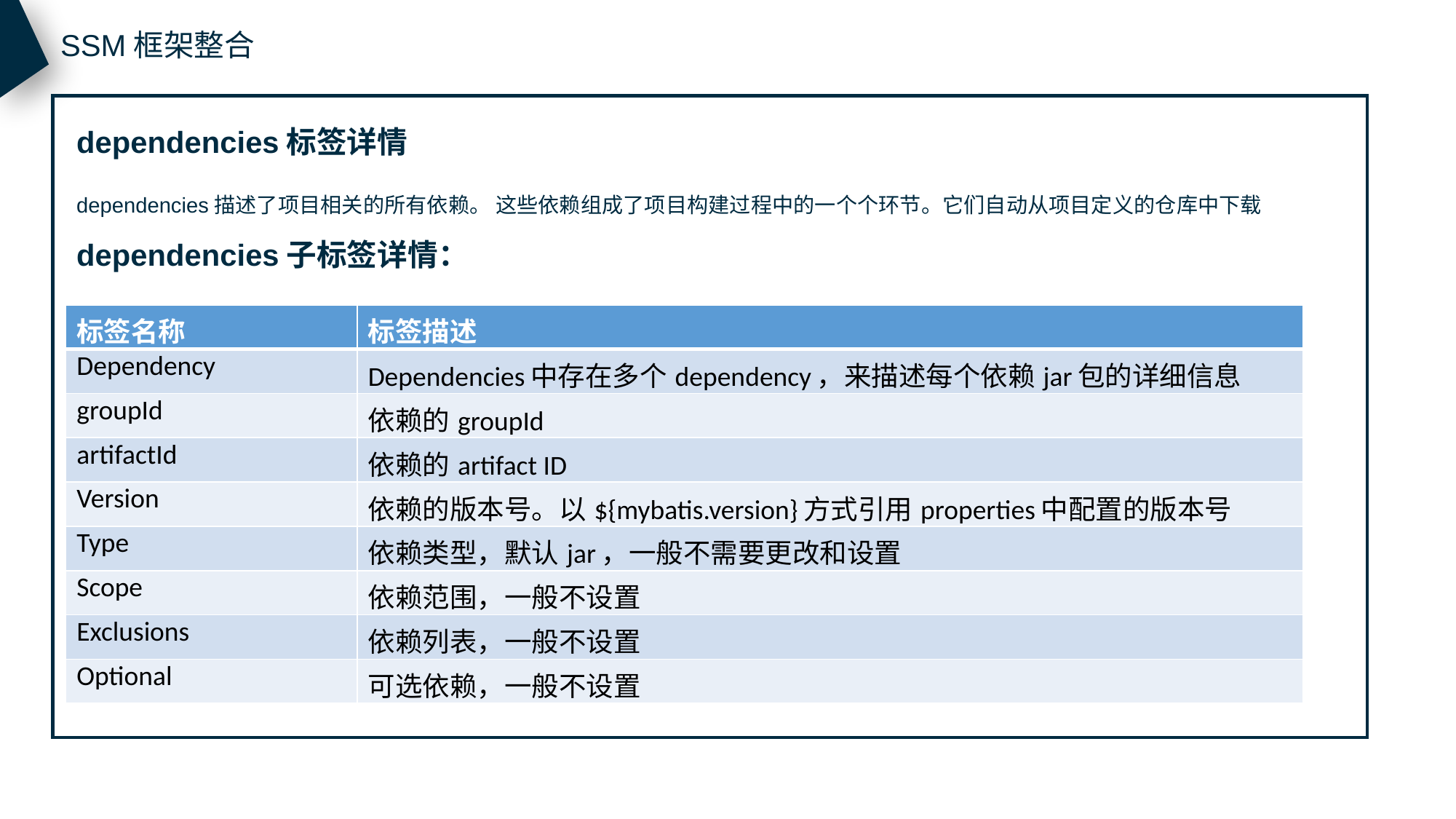

SSM框架整合

dependencies标签详情
dependencies描述了项目相关的所有依赖。 这些依赖组成了项目构建过程中的一个个环节。它们自动从项目定义的仓库中下载
dependencies子标签详情：
| 标签名称 | 标签描述 |
| --- | --- |
| Dependency | Dependencies中存在多个dependency，来描述每个依赖jar包的详细信息 |
| groupId | 依赖的groupId |
| artifactId | 依赖的artifact ID |
| Version | 依赖的版本号。以${mybatis.version}方式引用properties中配置的版本号 |
| Type | 依赖类型，默认jar，一般不需要更改和设置 |
| Scope | 依赖范围，一般不设置 |
| Exclusions | 依赖列表，一般不设置 |
| Optional | 可选依赖，一般不设置 |